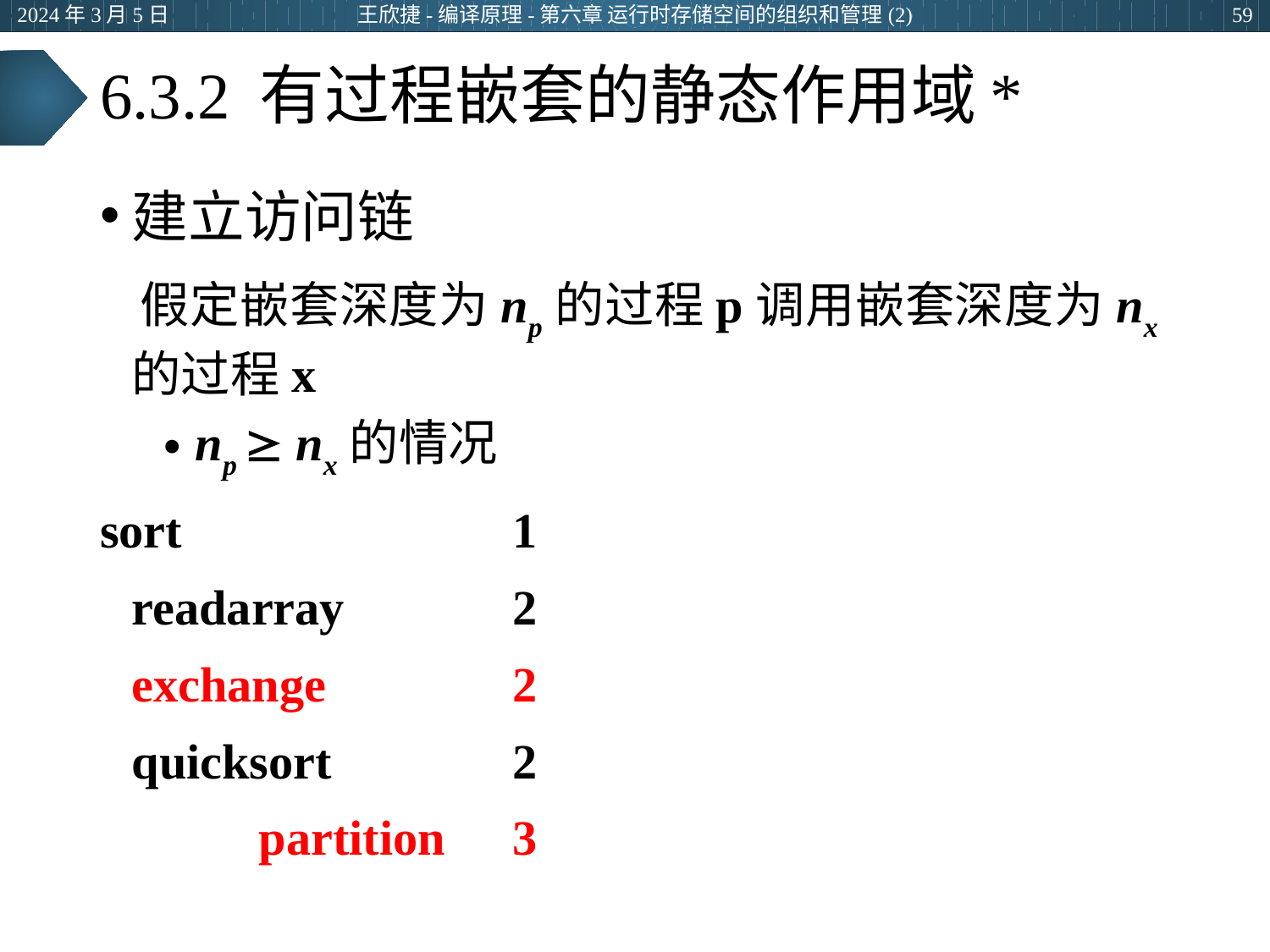

王欣捷-编译原理-第六章 运行时存储空间的组织和管理(2)
2024年3月5日
59
# 6.3.2 有过程嵌套的静态作用域*
建立访问链
  假定嵌套深度为np的过程p调用嵌套深度为nx的过程x
np ≥ nx的情况
sort			1
	readarray		2
	exchange		2
	quicksort		2
		partition	3